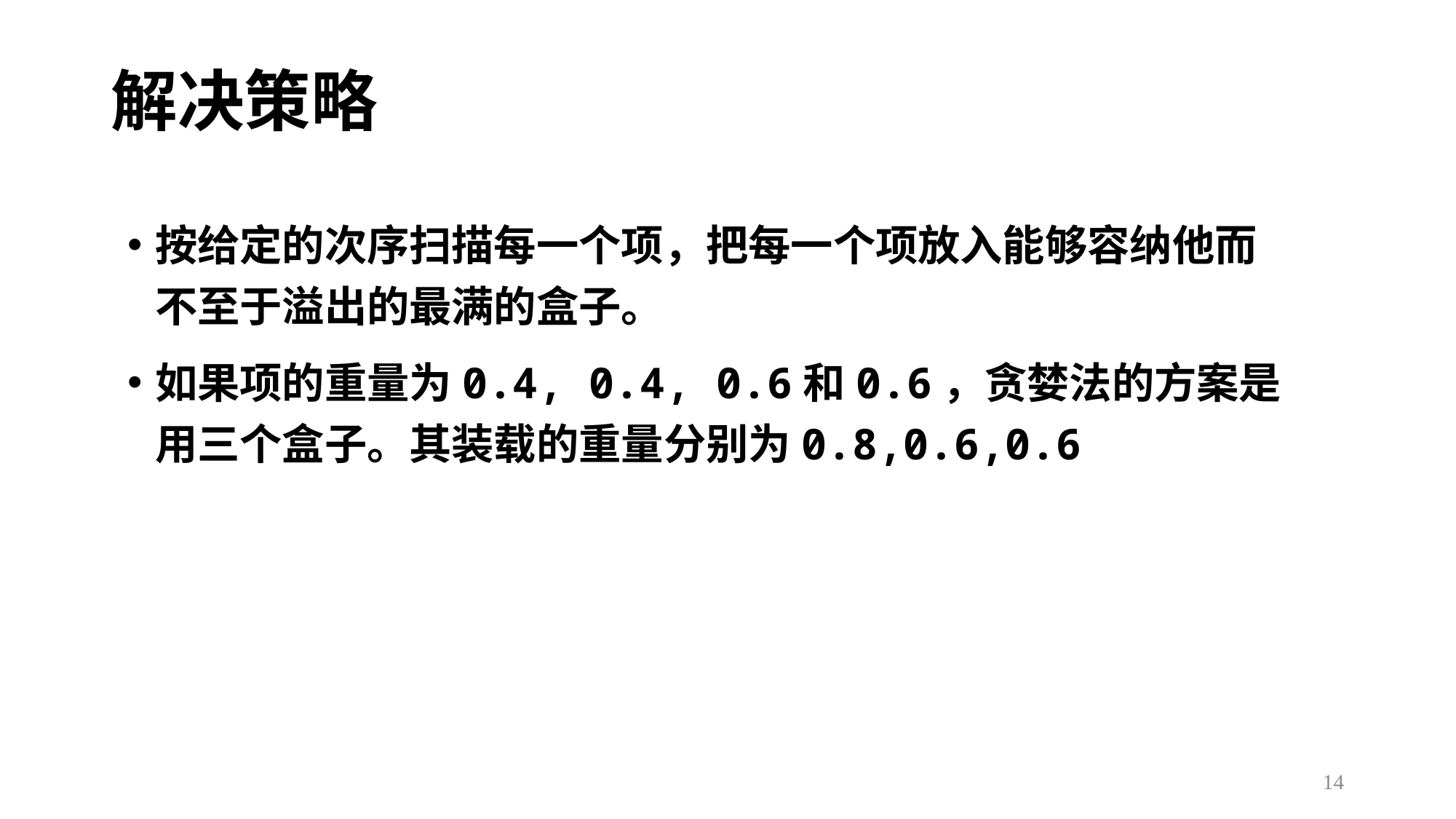

# 解决策略
按给定的次序扫描每一个项，把每一个项放入能够容纳他而不至于溢出的最满的盒子。
如果项的重量为0.4, 0.4, 0.6和0.6，贪婪法的方案是用三个盒子。其装载的重量分别为0.8,0.6,0.6

14